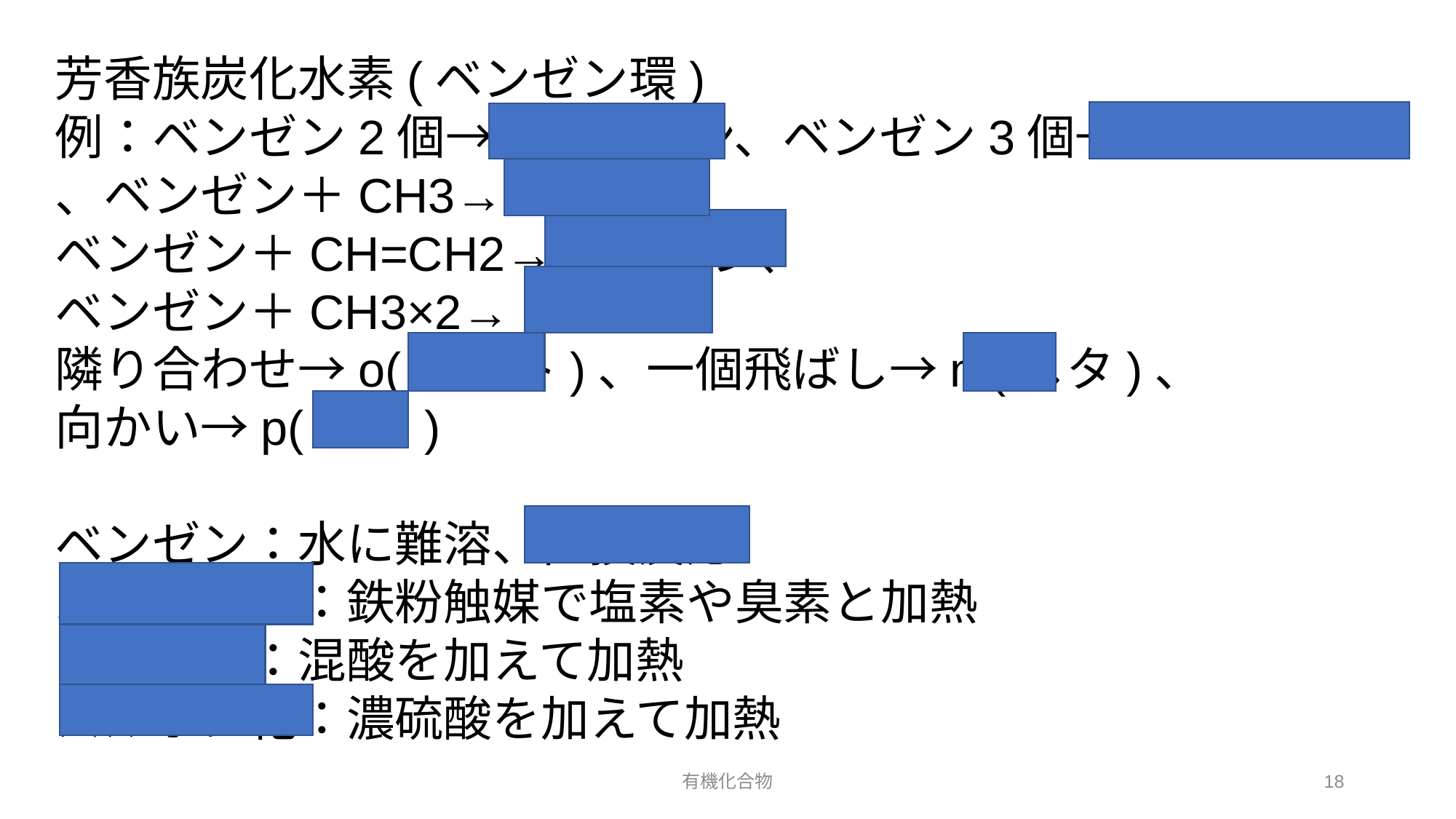

芳香族炭化水素(ベンゼン環)
例：ベンゼン2個→ナフタレン、ベンゼン3個→アントラセン
、ベンゼン＋CH3→トルエン
ベンゼン＋CH=CH2→スチレン、
ベンゼン＋CH3×2→キシレン
隣り合わせ→o(オルト)、一個飛ばし→m(メタ)、
向かい→p(パラ)

ベンゼン：水に難溶、置換反応
ハロゲン化：鉄粉触媒で塩素や臭素と加熱
ニトロ化：混酸を加えて加熱
スルホン化：濃硫酸を加えて加熱

有機化合物
18